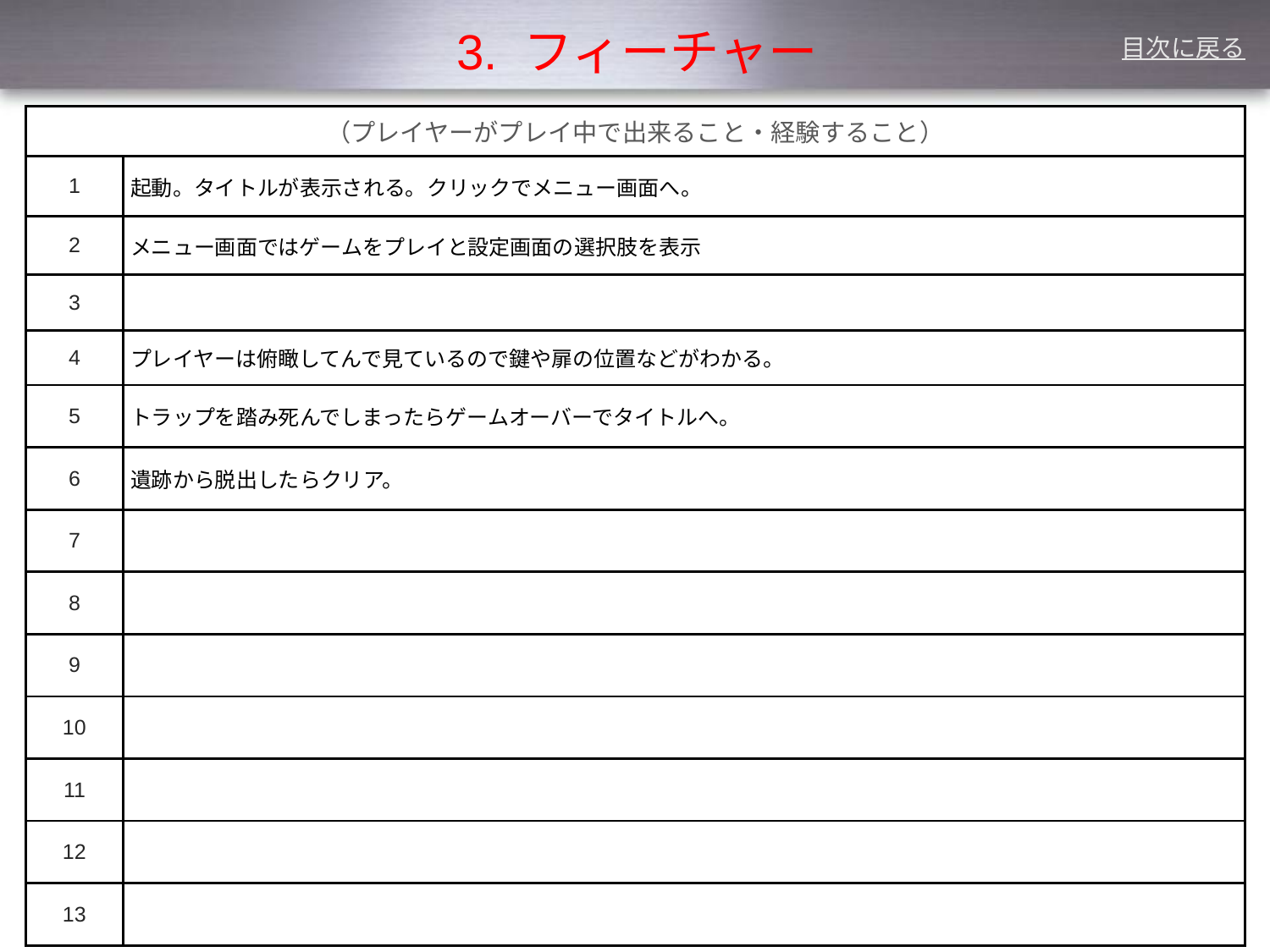

# 3. フィーチャー
目次に戻る
| （プレイヤーがプレイ中で出来ること・経験すること） |  |
| --- | --- |
| 1 | 起動。タイトルが表示される。クリックでメニュー画面へ。 |
| 2 | メニュー画面ではゲームをプレイと設定画面の選択肢を表示 |
| 3 |  |
| 4 | プレイヤーは俯瞰してんで見ているので鍵や扉の位置などがわかる。 |
| 5 | トラップを踏み死んでしまったらゲームオーバーでタイトルへ。 |
| 6 | 遺跡から脱出したらクリア。 |
| 7 |  |
| 8 |  |
| 9 |  |
| 10 |  |
| 11 |  |
| 12 |  |
| 13 |  |